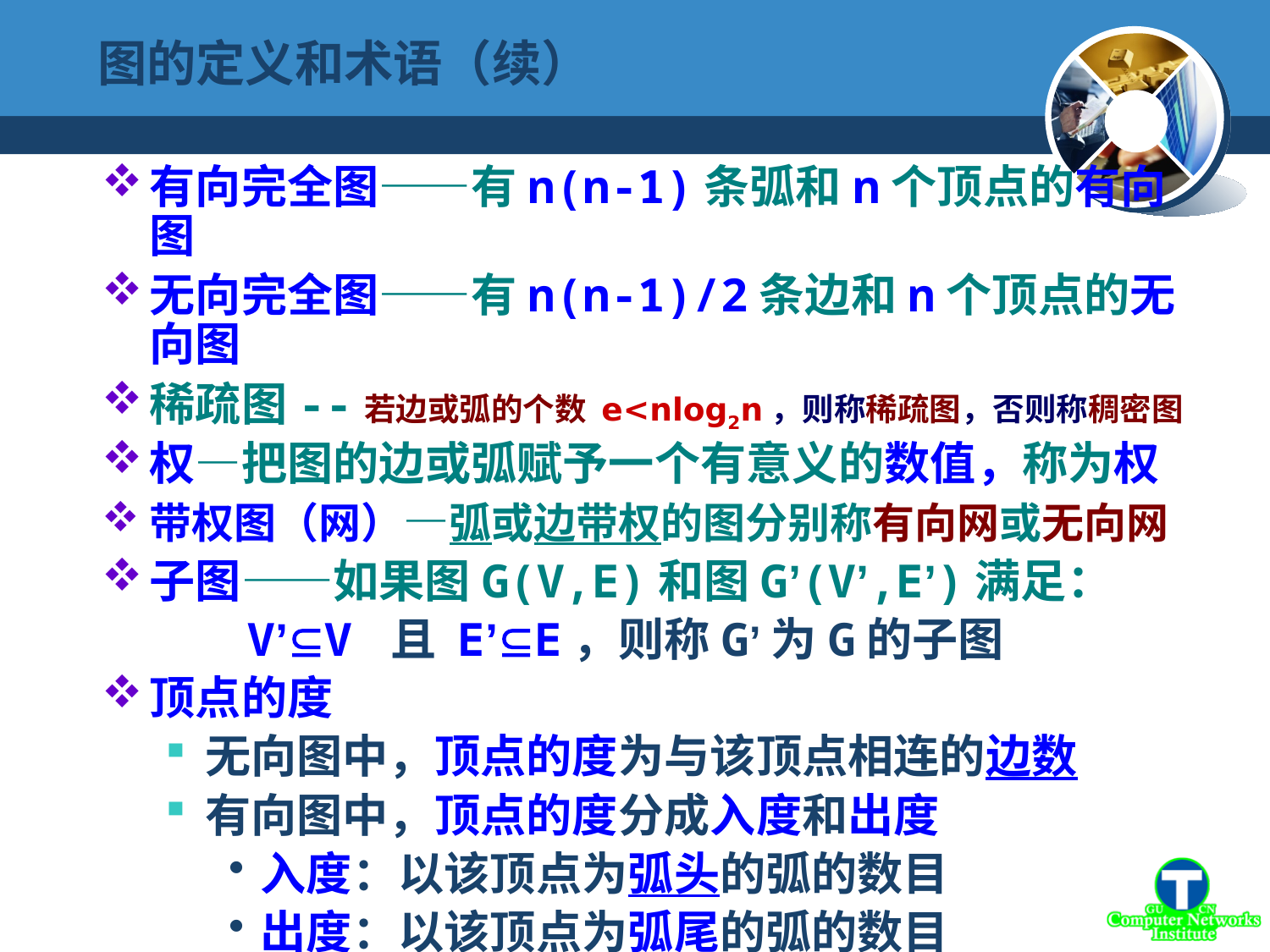

图的定义和术语（续）
有向完全图——有n(n-1)条弧和n个顶点的有向图
无向完全图——有n(n-1)/2条边和n个顶点的无向图
稀疏图--若边或弧的个数 e<nlog2n，则称稀疏图，否则称稠密图
权—把图的边或弧赋予一个有意义的数值，称为权
带权图（网）—弧或边带权的图分别称有向网或无向网
子图——如果图G(V,E)和图G’(V’,E’)满足：
   V’⊆V 且 E’⊆E，则称G’为G的子图
顶点的度
无向图中，顶点的度为与该顶点相连的边数
有向图中，顶点的度分成入度和出度
入度：以该顶点为弧头的弧的数目
出度：以该顶点为弧尾的弧的数目
6